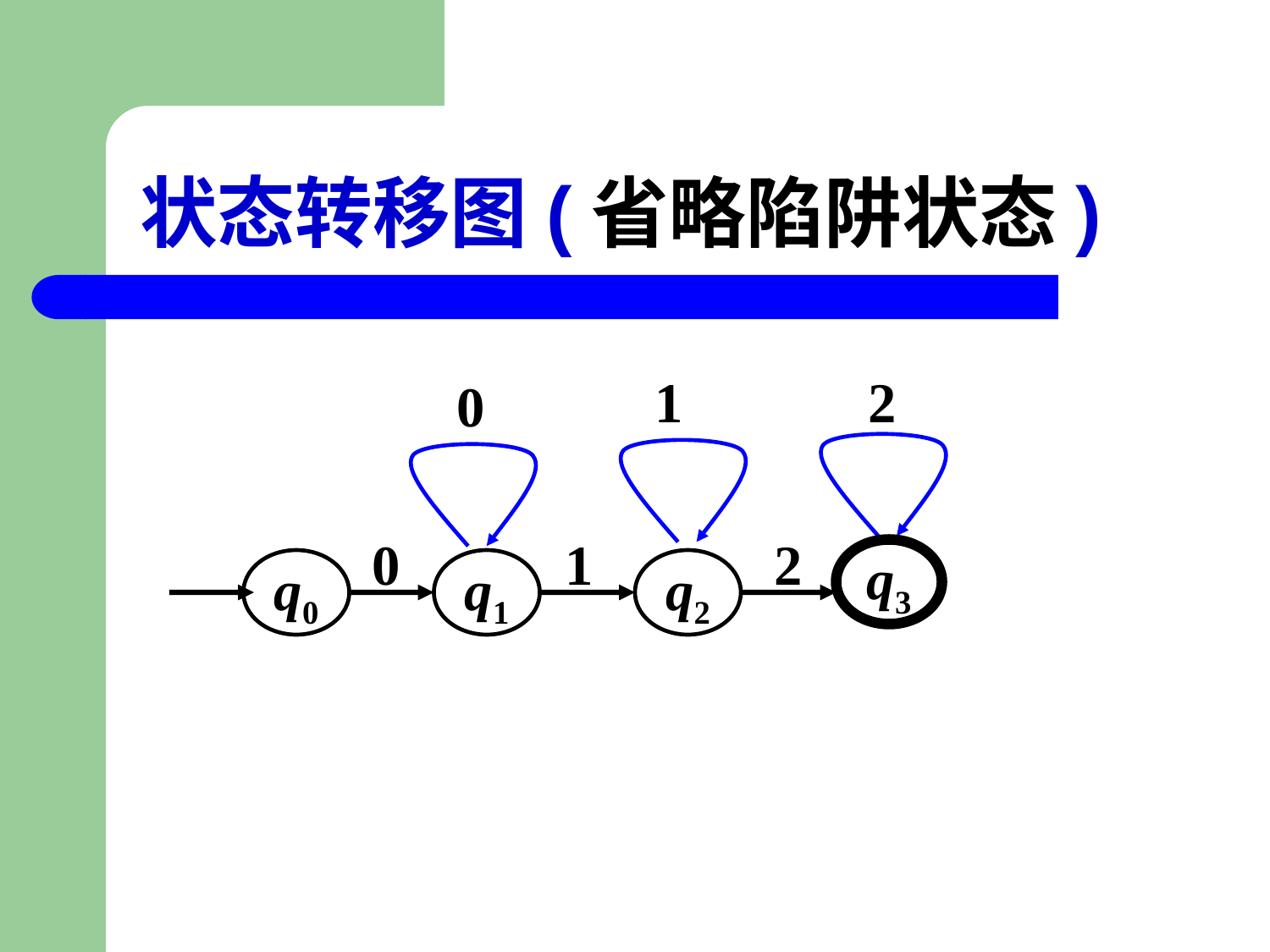

# 状态转移图(省略陷阱状态)
1
2
0

0
1
2
q3
q0
q1
q2